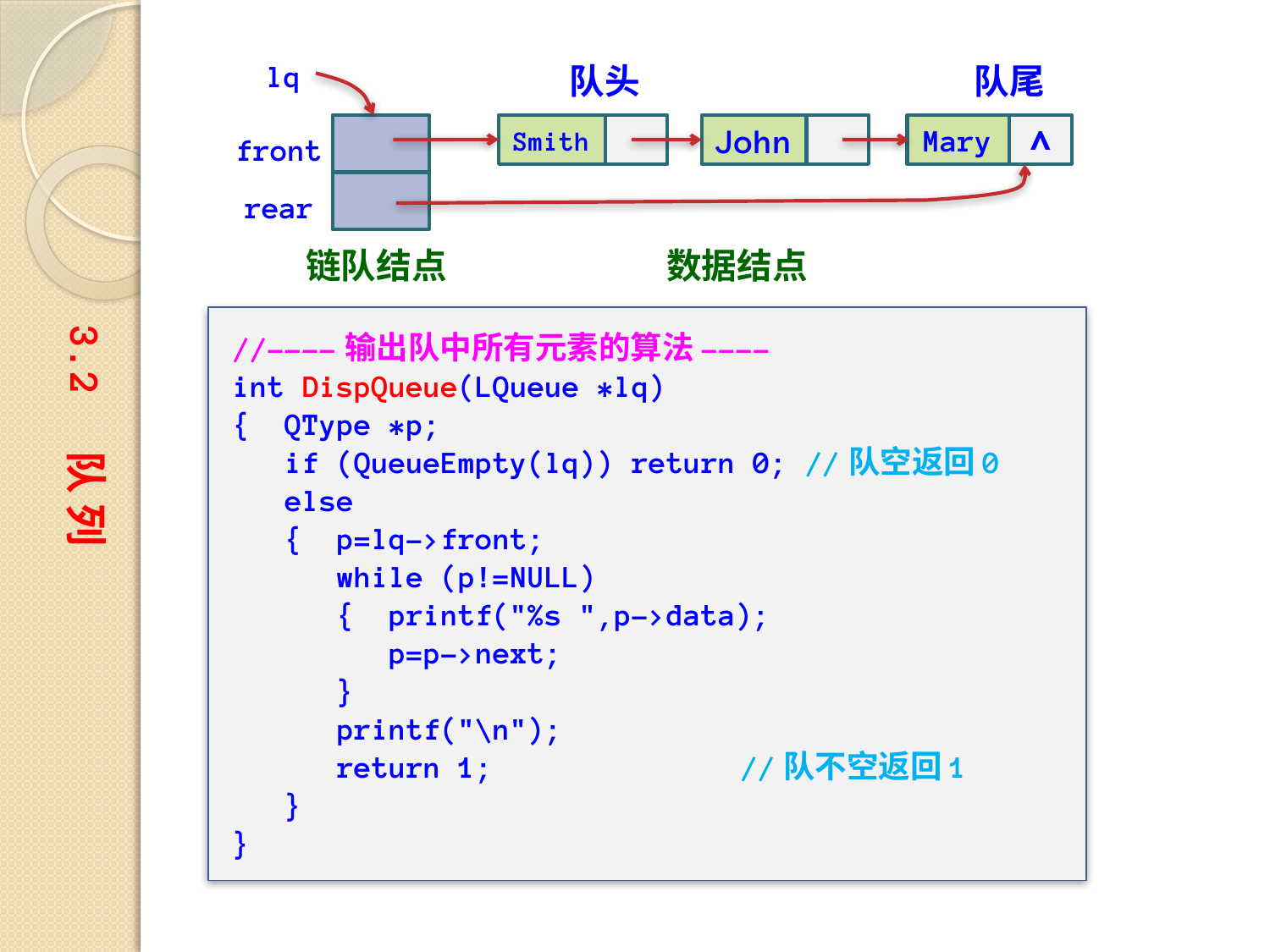

lq
队头
队尾

Smith

John

Mary
∧
front

rear
链队结点
数据结点
3.2  队 列
//----输出队中所有元素的算法----
int DispQueue(LQueue *lq)
{  QType *p;
   if (QueueEmpty(lq)) return 0; //队空返回0
   else
   {  p=lq->front;
      while (p!=NULL)
      {  printf("%s ",p->data);
         p=p->next;
      }
      printf("\n");
      return 1;		//队不空返回1
   }
}